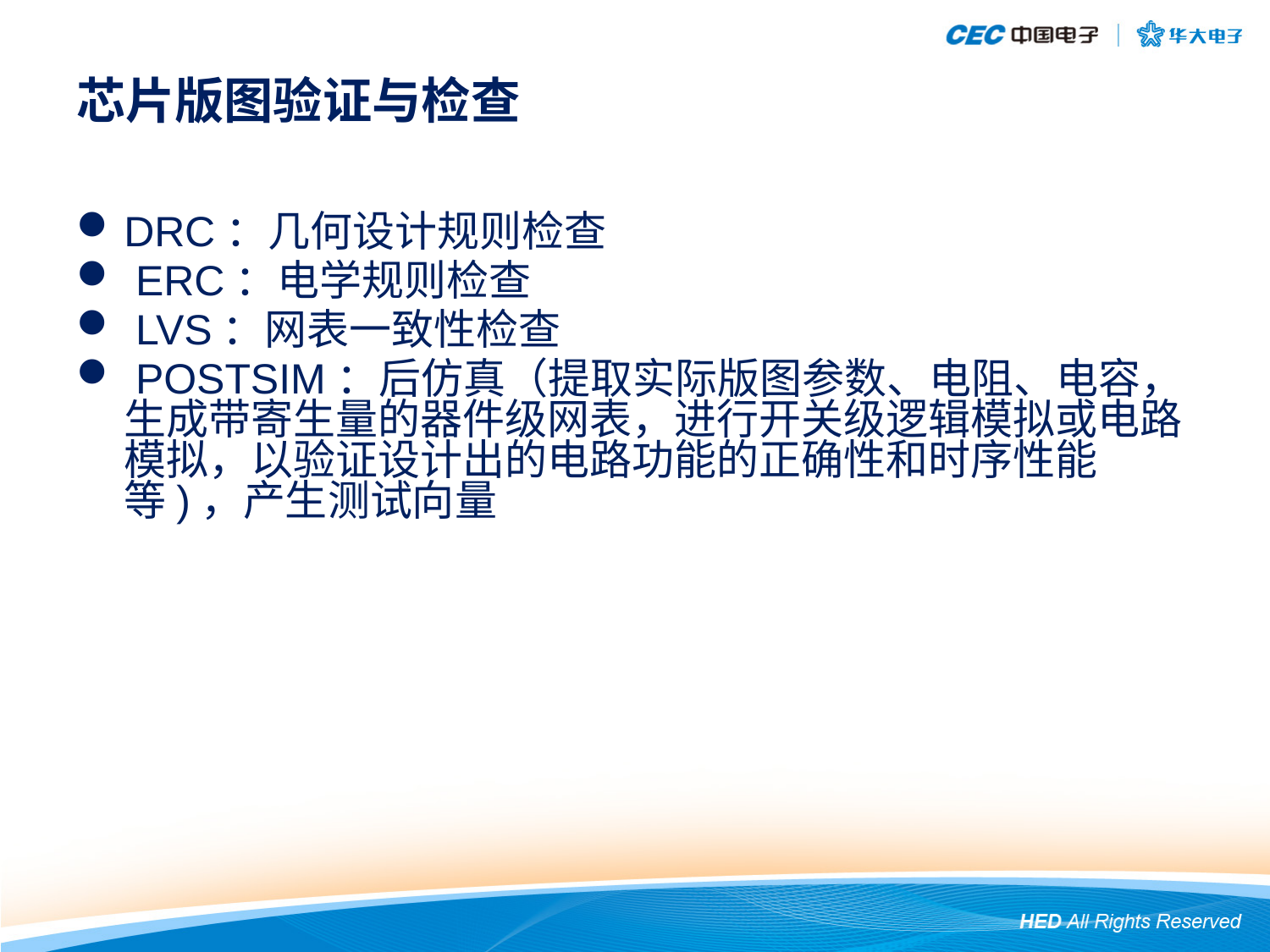

# 芯片版图验证与检查
DRC：几何设计规则检查
 ERC：电学规则检查
 LVS：网表一致性检查
 POSTSIM：后仿真（提取实际版图参数、电阻、电容，生成带寄生量的器件级网表，进行开关级逻辑模拟或电路模拟，以验证设计出的电路功能的正确性和时序性能等)，产生测试向量